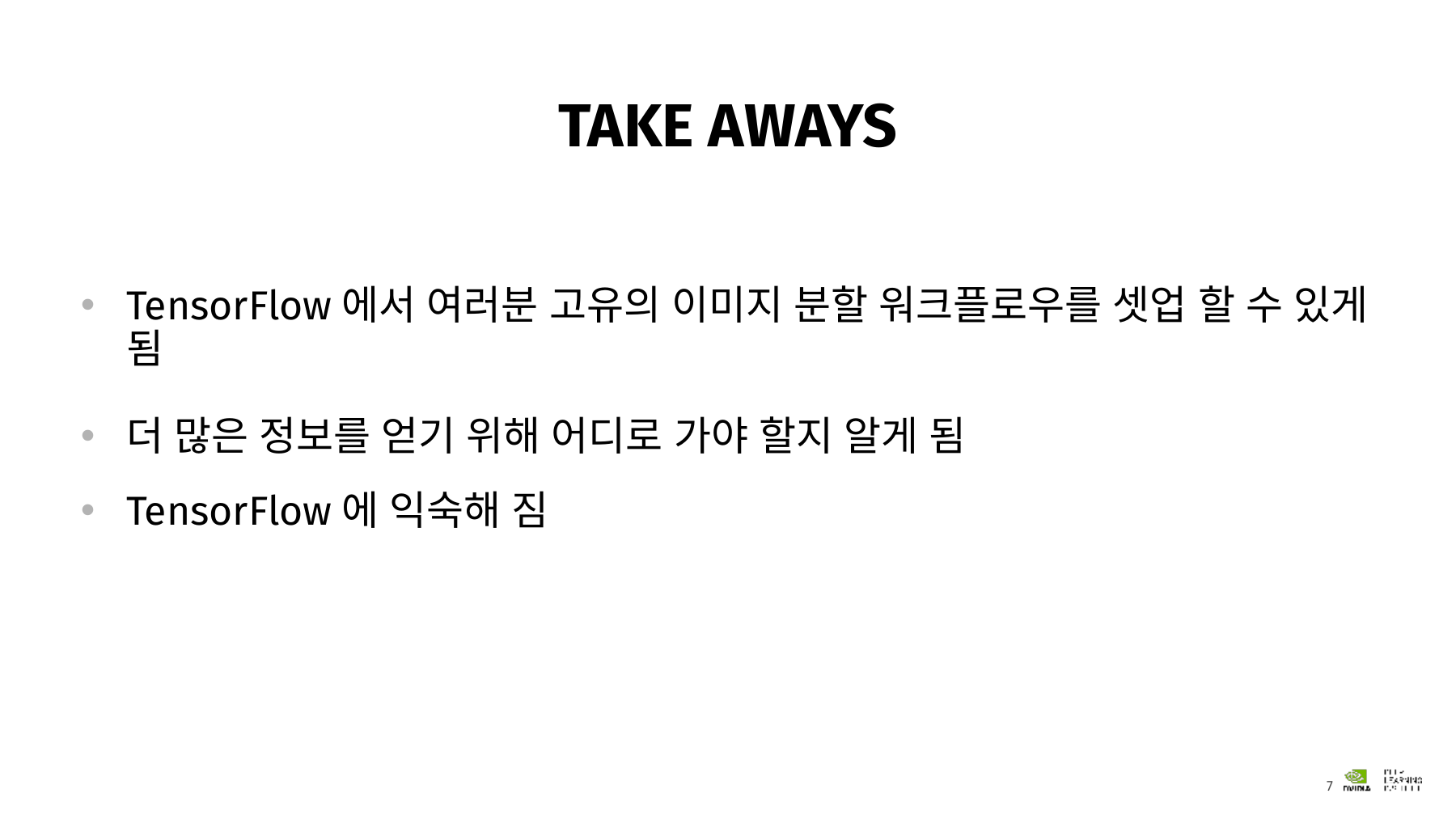

# TAKE AWAYS
TensorFlow에서 여러분 고유의 이미지 분할 워크플로우를 셋업 할 수 있게 됨

더 많은 정보를 얻기 위해 어디로 가야 할지 알게 됨
TensorFlow에 익숙해 짐